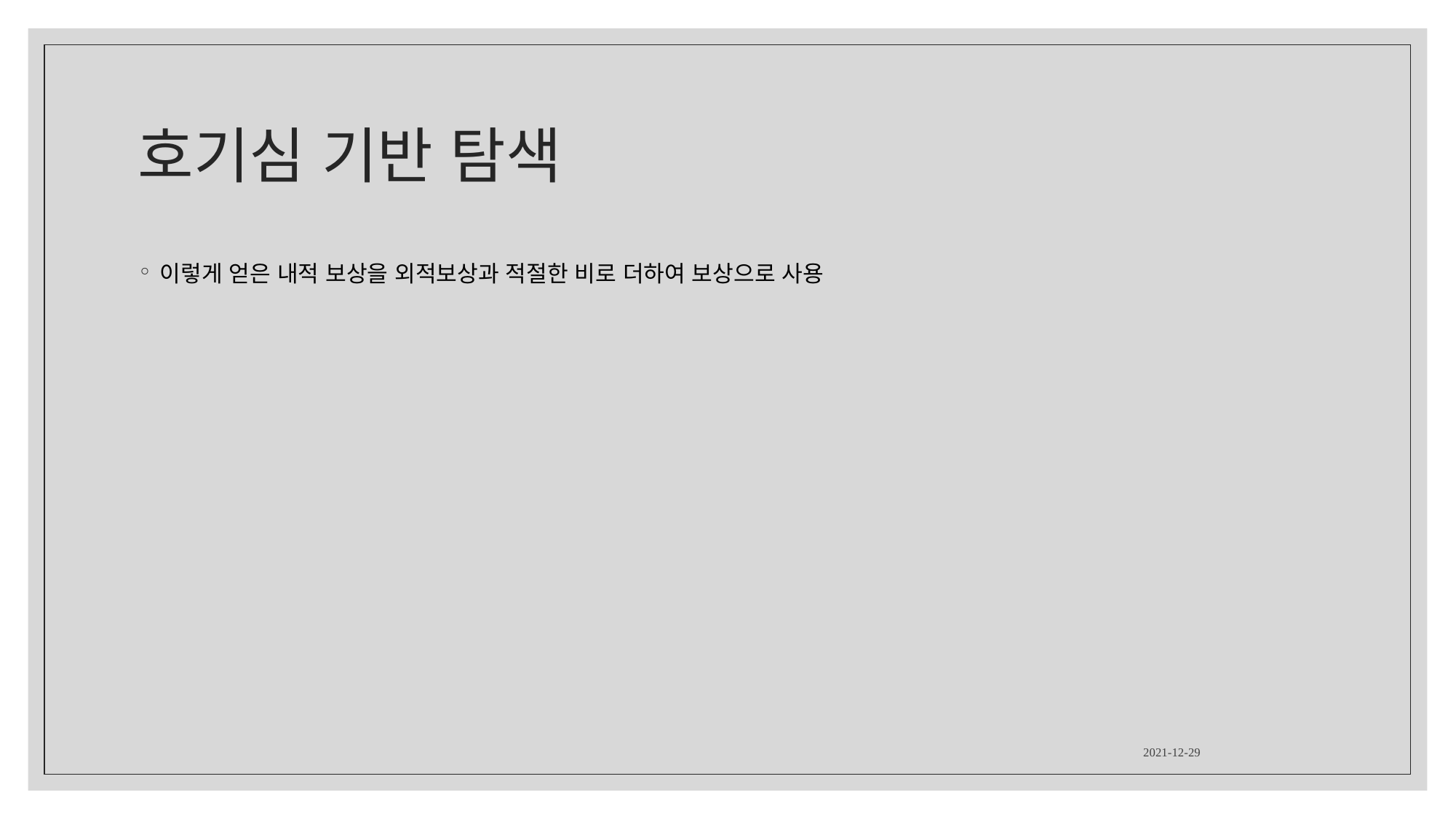

# 호기심 기반 탐색
이렇게 얻은 내적 보상을 외적보상과 적절한 비로 더하여 보상으로 사용
2021-12-29